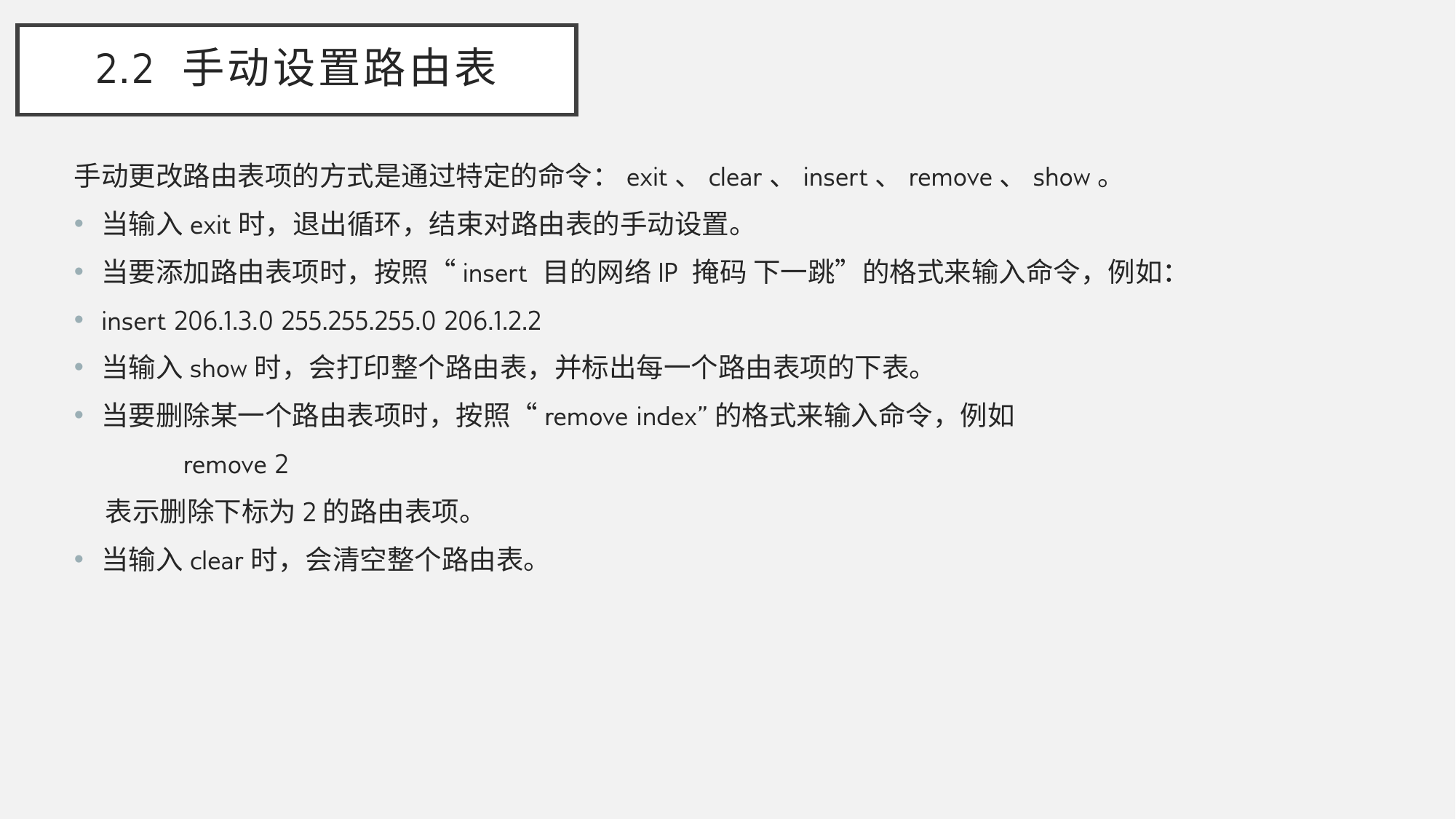

# 2.2 手动设置路由表
手动更改路由表项的方式是通过特定的命令：exit、clear、insert、remove、show。
当输入exit时，退出循环，结束对路由表的手动设置。
当要添加路由表项时，按照“insert 目的网络IP 掩码 下一跳”的格式来输入命令，例如：
insert 206.1.3.0 255.255.255.0 206.1.2.2
当输入show时，会打印整个路由表，并标出每一个路由表项的下表。
当要删除某一个路由表项时，按照“remove index”的格式来输入命令，例如
	remove 2
    表示删除下标为2的路由表项。
当输入clear时，会清空整个路由表。